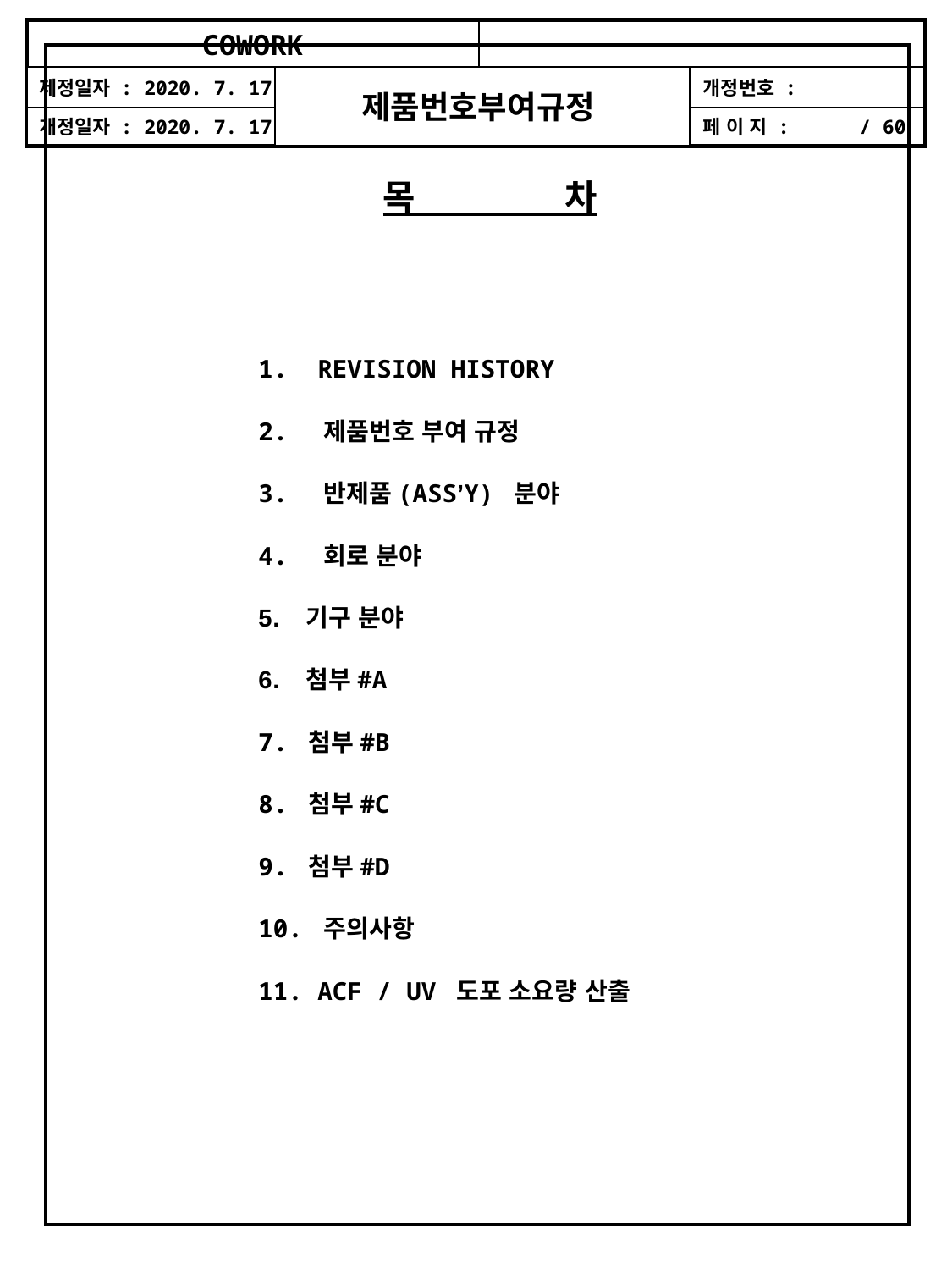

목               차
1.  REVISION HISTORY
2.  제품번호 부여 규정
3.  반제품(ASS’Y) 분야
4.  회로 분야
기구 분야
첨부#A
7. 첨부#B
8. 첨부#C
9. 첨부#D
10. 주의사항
11. ACF / UV 도포 소요량 산출